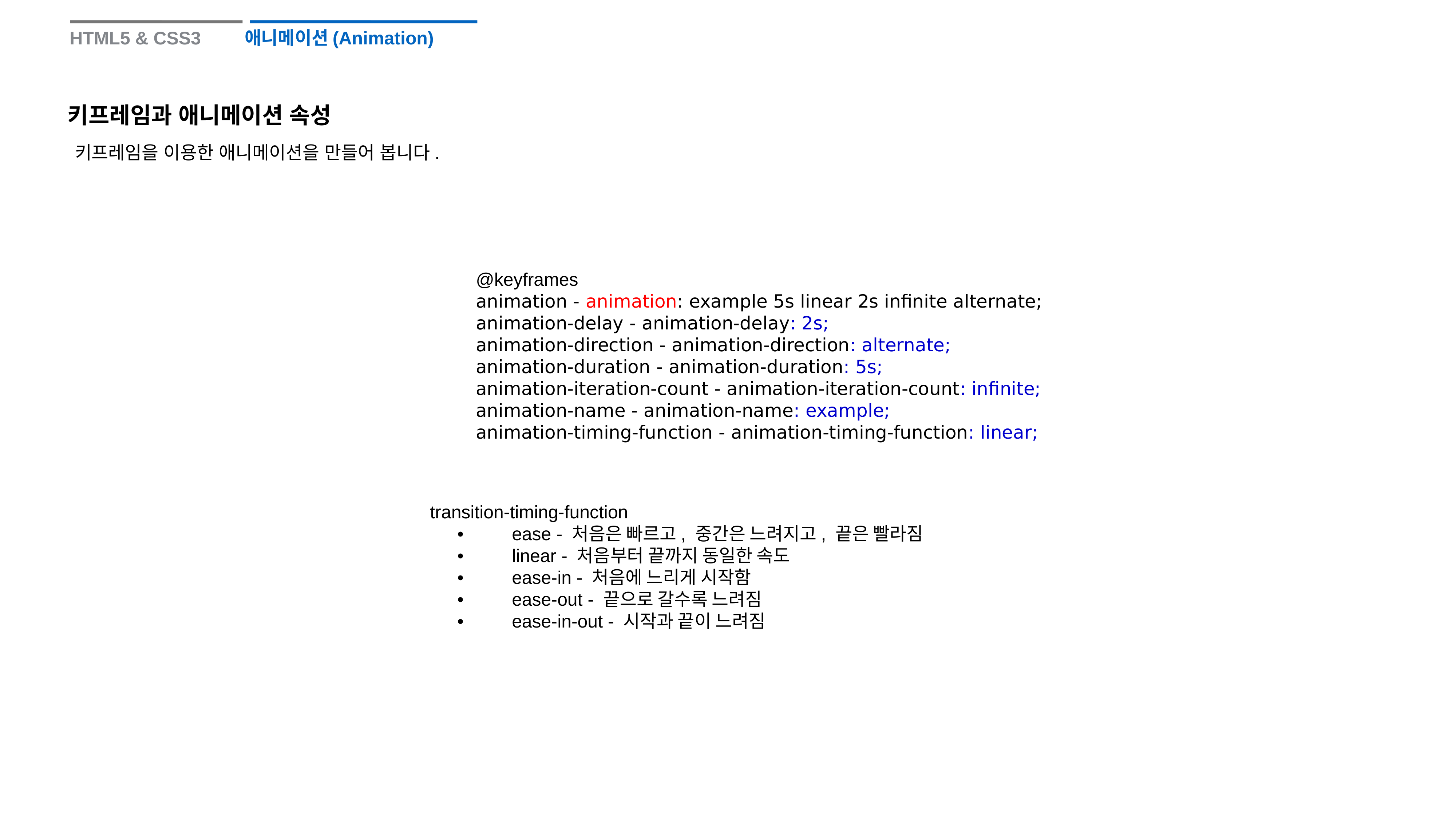

애니메이션(Animation)
HTML5 & CSS3
키프레임과 애니메이션 속성
키프레임을 이용한 애니메이션을 만들어 봅니다.
@keyframes
animation - animation: example 5s linear 2s infinite alternate;
animation-delay - animation-delay: 2s;
animation-direction - animation-direction: alternate;
animation-duration - animation-duration: 5s;
animation-iteration-count - animation-iteration-count: infinite;
animation-name - animation-name: example;
animation-timing-function - animation-timing-function: linear;
transition-timing-function
	•	ease - 처음은 빠르고, 중간은 느려지고, 끝은 빨라짐
	•	linear - 처음부터 끝까지 동일한 속도
	•	ease-in - 처음에 느리게 시작함
	•	ease-out - 끝으로 갈수록 느려짐
	•	ease-in-out - 시작과 끝이 느려짐